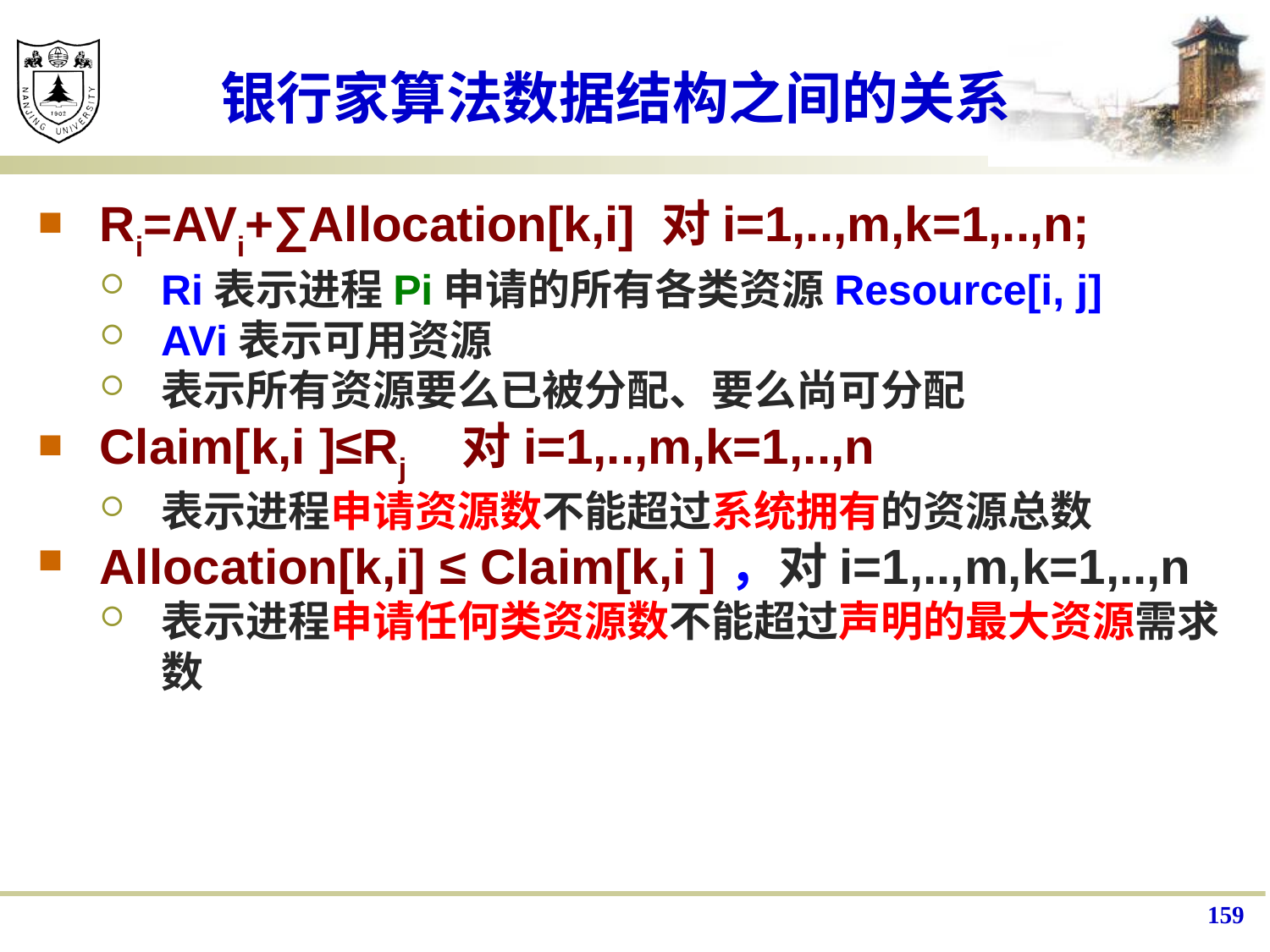

# 银行家算法数据结构之间的关系
Ri=AVi+∑Allocation[k,i] 对i=1,..,m,k=1,..,n;
Ri表示进程Pi申请的所有各类资源Resource[i, j]
AVi表示可用资源
表示所有资源要么已被分配、要么尚可分配
Claim[k,i ]≤Rj    对i=1,..,m,k=1,..,n
表示进程申请资源数不能超过系统拥有的资源总数
Allocation[k,i] ≤ Claim[k,i ]，对i=1,..,m,k=1,..,n
表示进程申请任何类资源数不能超过声明的最大资源需求数

159